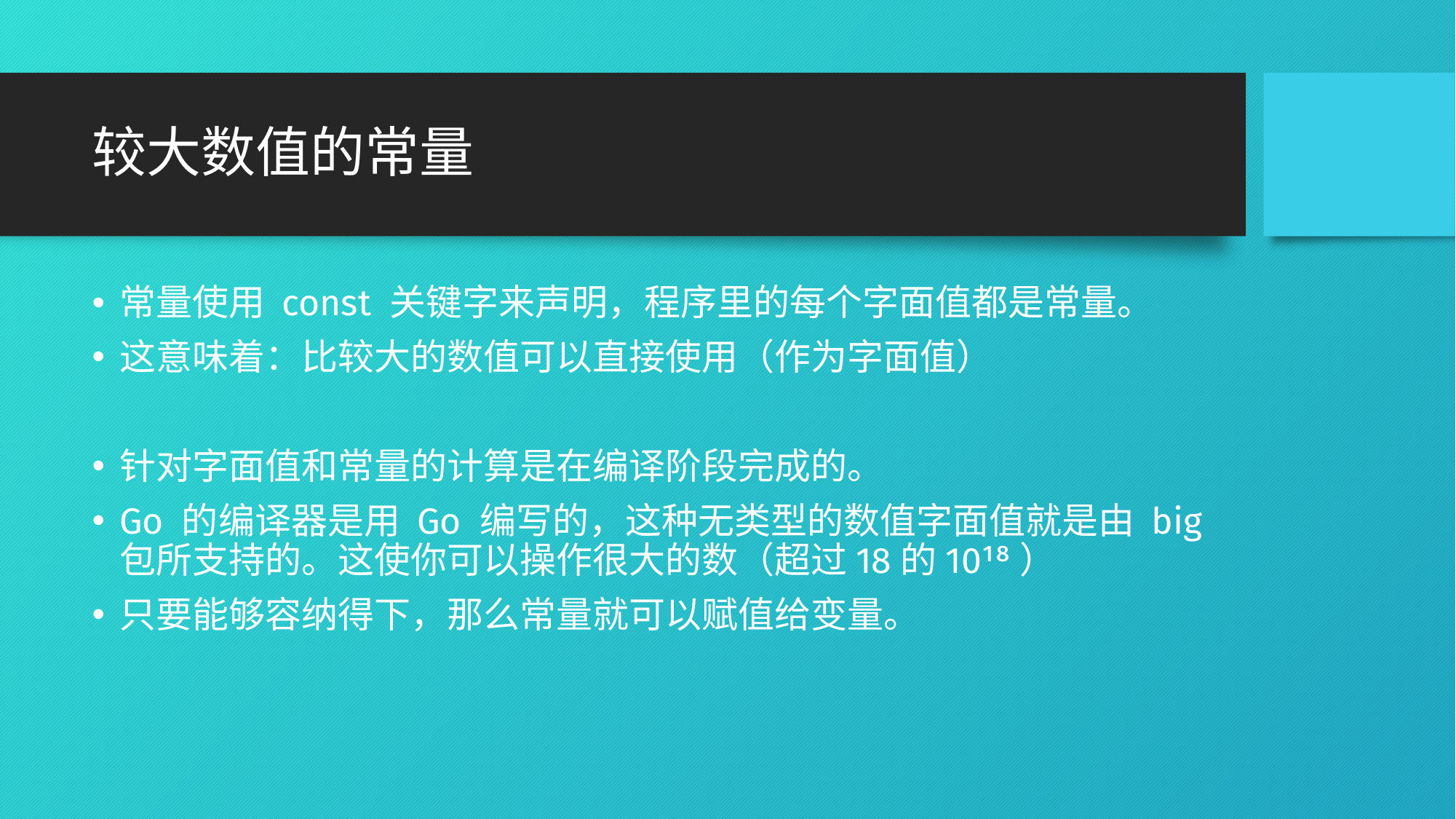

# 较大数值的常量
常量使用 const 关键字来声明，程序里的每个字面值都是常量。
这意味着：比较大的数值可以直接使用（作为字面值）

针对字面值和常量的计算是在编译阶段完成的。
Go 的编译器是用 Go 编写的，这种无类型的数值字面值就是由 big 包所支持的。这使你可以操作很大的数（超过18的10¹⁸）
只要能够容纳得下，那么常量就可以赋值给变量。